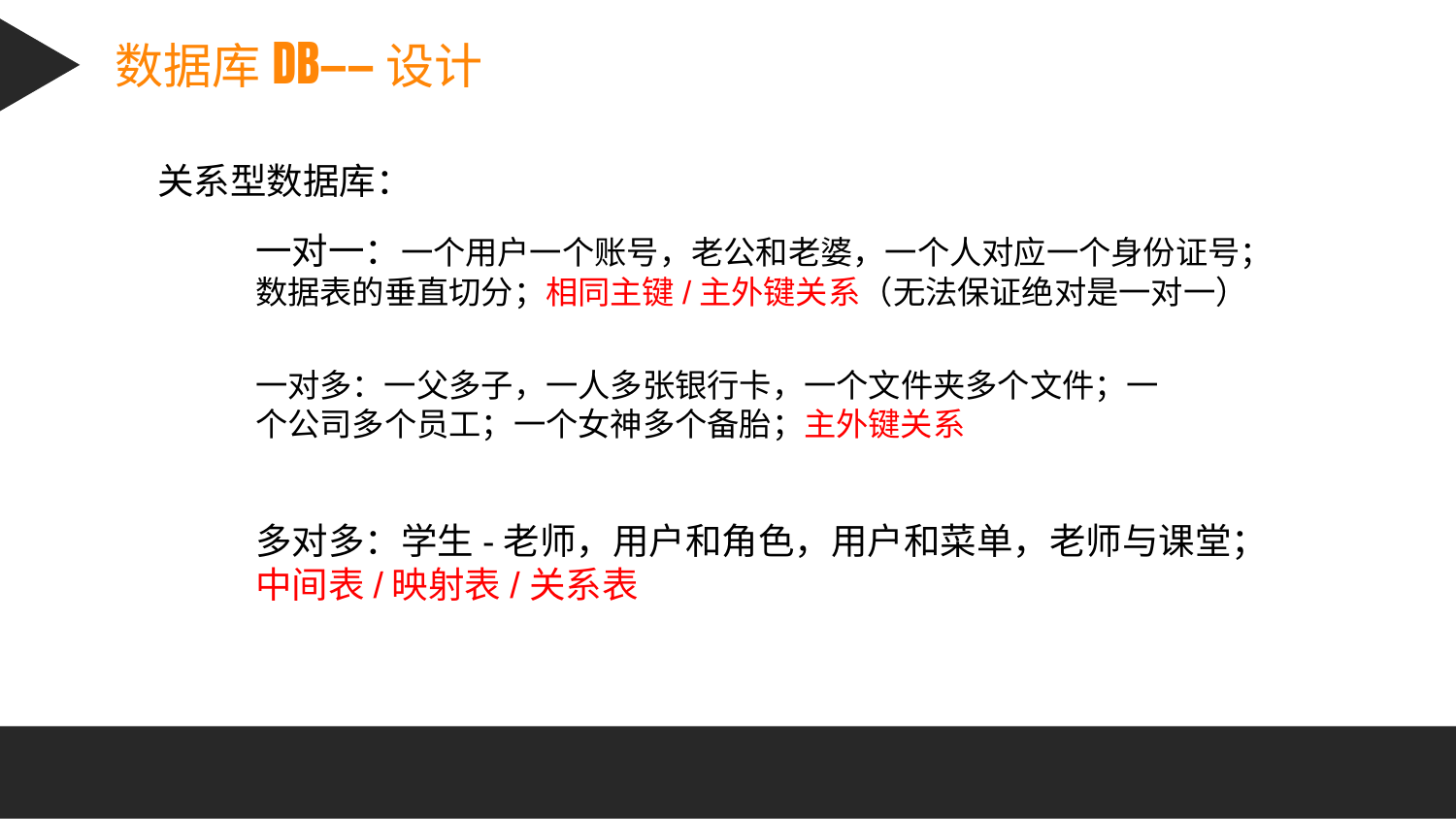

数据库DB——设计
关系型数据库：
一对一：一个用户一个账号，老公和老婆，一个人对应一个身份证号；数据表的垂直切分；相同主键/主外键关系（无法保证绝对是一对一）
一对多：一父多子，一人多张银行卡，一个文件夹多个文件；一个公司多个员工；一个女神多个备胎；主外键关系
多对多：学生-老师，用户和角色，用户和菜单，老师与课堂；
中间表/映射表/关系表